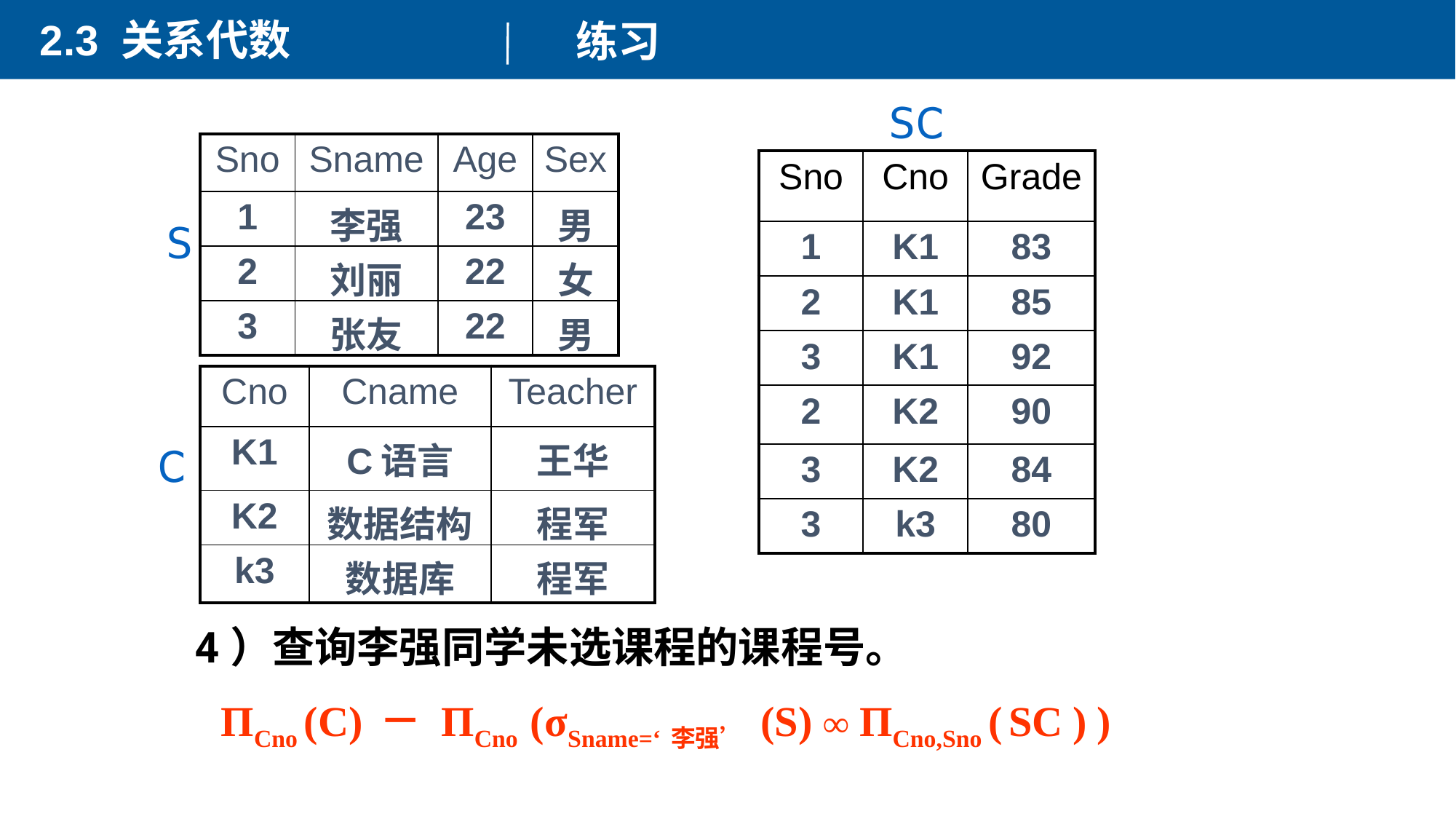

2.3 关系代数
练习
SC
| Sno | Sname | Age | Sex |
| --- | --- | --- | --- |
| 1 | 李强 | 23 | 男 |
| 2 | 刘丽 | 22 | 女 |
| 3 | 张友 | 22 | 男 |
| Sno | Cno | Grade |
| --- | --- | --- |
| 1 | K1 | 83 |
| 2 | K1 | 85 |
| 3 | K1 | 92 |
| 2 | K2 | 90 |
| 3 | K2 | 84 |
| 3 | k3 | 80 |
S
| Cno | Cname | Teacher |
| --- | --- | --- |
| K1 | C语言 | 王华 |
| K2 | 数据结构 | 程军 |
| k3 | 数据库 | 程军 |
C
4）查询李强同学未选课程的课程号。
ПCno (C) － ПCno  (σSname=‘李强’ (S) ∞ ПCno,Sno ( SC ) )